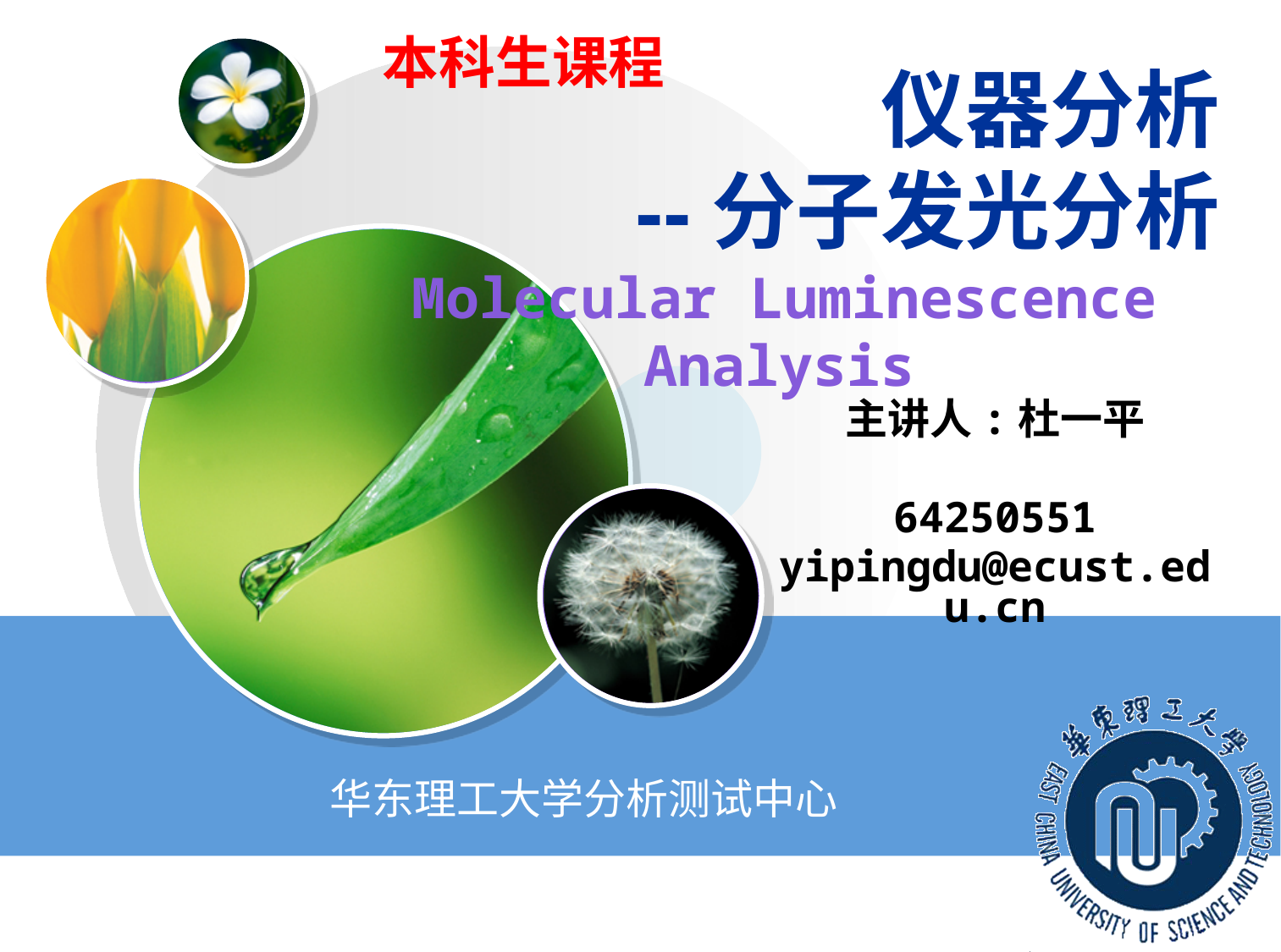

本科生课程
# 仪器分析 --分子发光分析
Molecular Luminescence Analysis
主讲人:杜一平

64250551
yipingdu@ecust.edu.cn